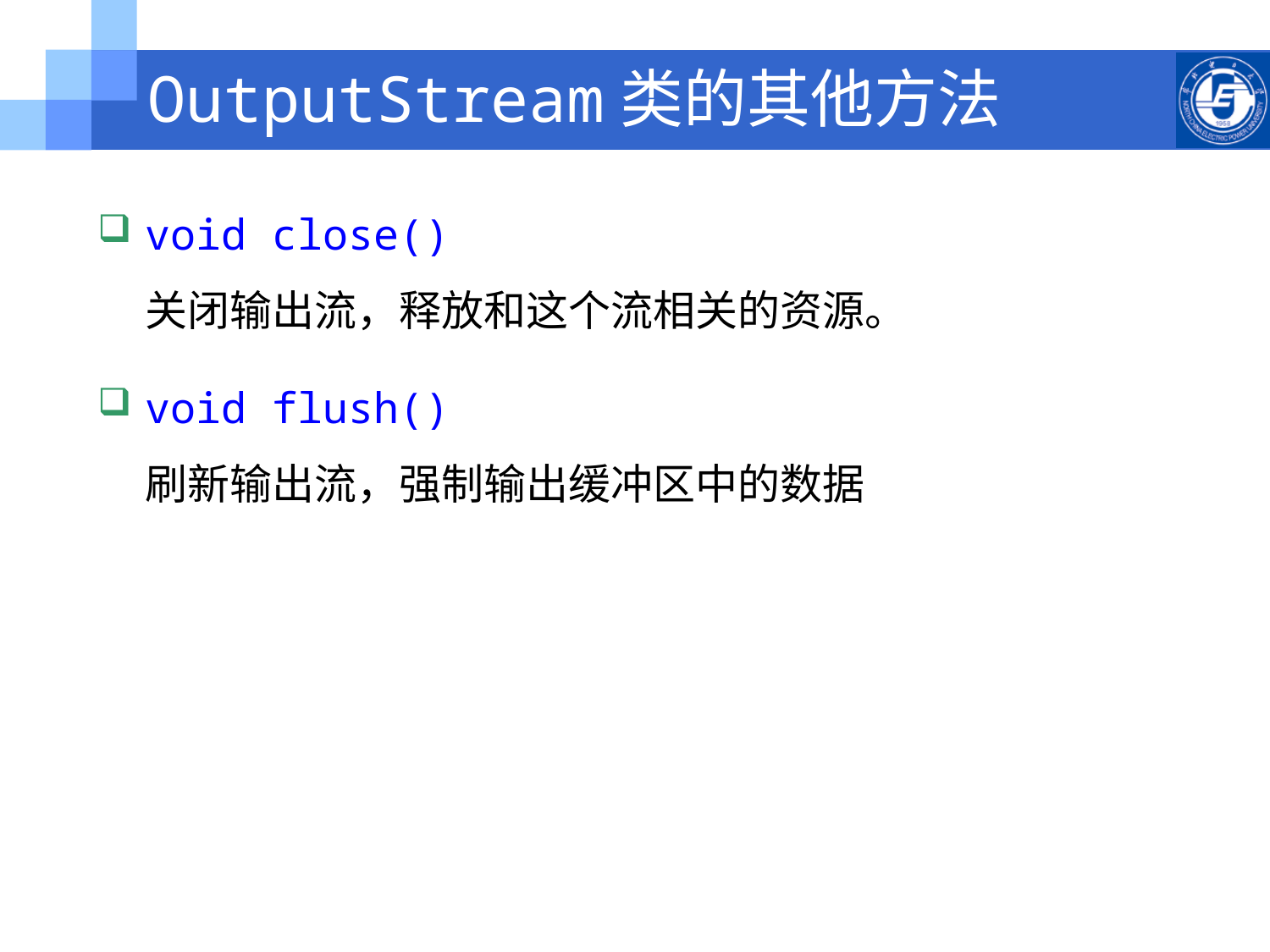

# OutputStream类的其他方法
void close()
关闭输出流，释放和这个流相关的资源。
void flush()
刷新输出流，强制输出缓冲区中的数据